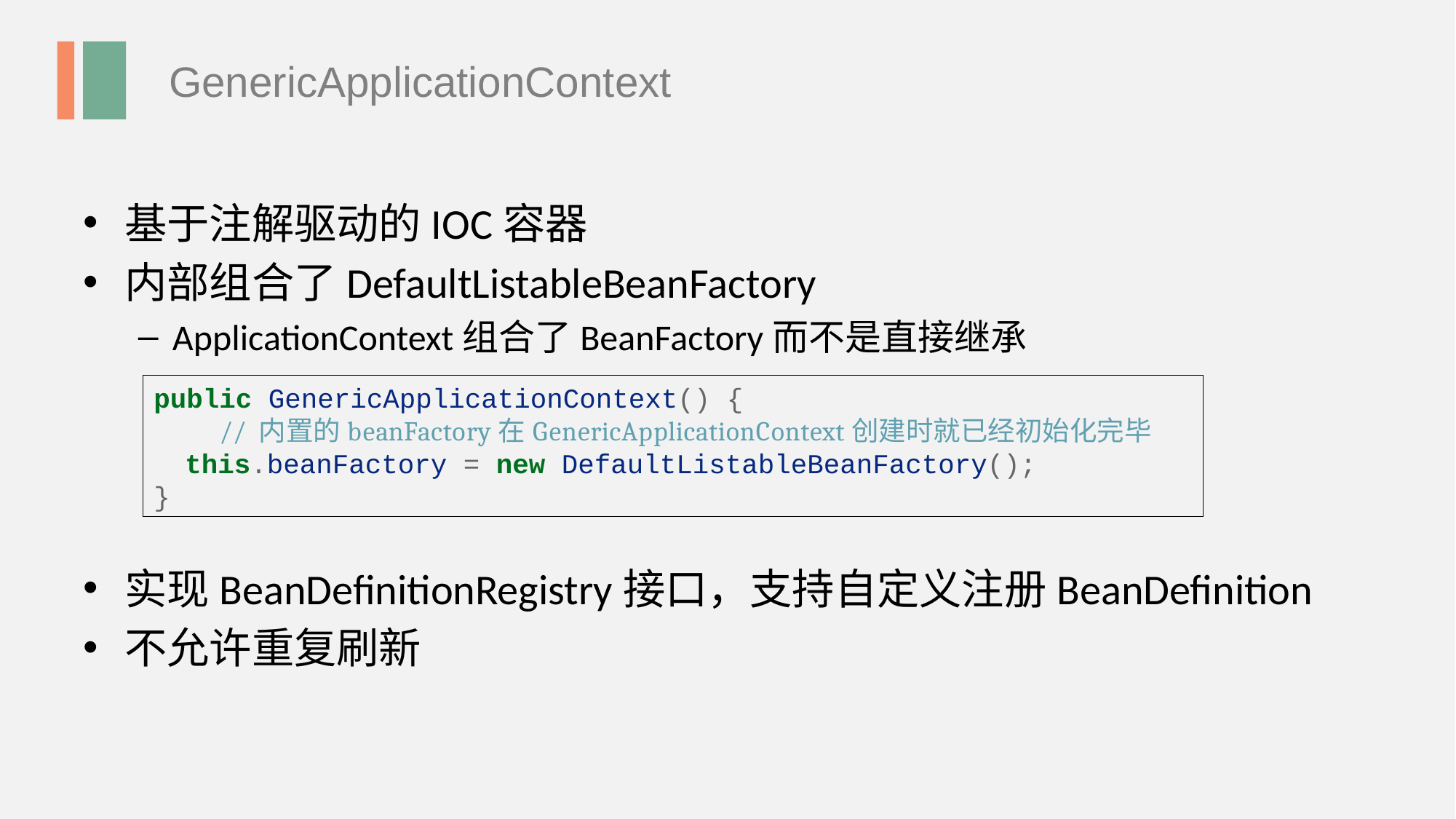

GenericApplicationContext
基于注解驱动的IOC容器
内部组合了DefaultListableBeanFactory
ApplicationContext组合了BeanFactory而不是直接继承

实现BeanDefinitionRegistry接口，支持自定义注册BeanDefinition
不允许重复刷新
public GenericApplicationContext() {
    // 内置的beanFactory在GenericApplicationContext创建时就已经初始化完毕
    this.beanFactory = new DefaultListableBeanFactory();
}